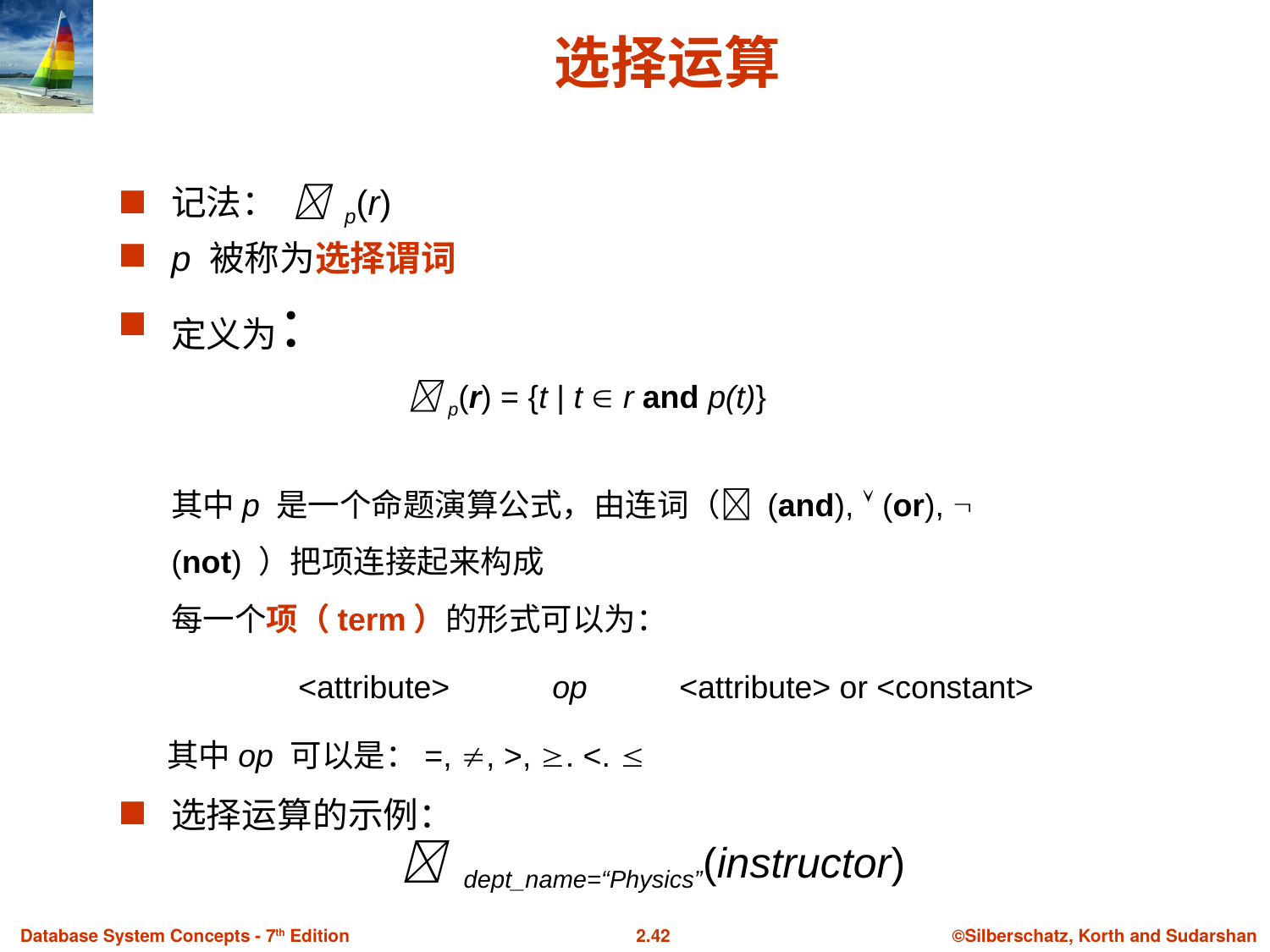

# 选择运算
记法：  σ p(r)
p 被称为选择谓词
定义为：
	 σp(r) = {t | t ∈ r and p(t)}
	其中p 是一个命题演算公式，由连词（∧ (and), ∨ (or), ¬ (not) ）把项连接起来构成
每一个项（term）的形式可以为：
		<attribute>	op 	<attribute> or <constant>
     其中op 可以是：=, ≠, >, ≥. <. ≤
选择运算的示例：
  	σ dept_name=“Physics”(instructor)